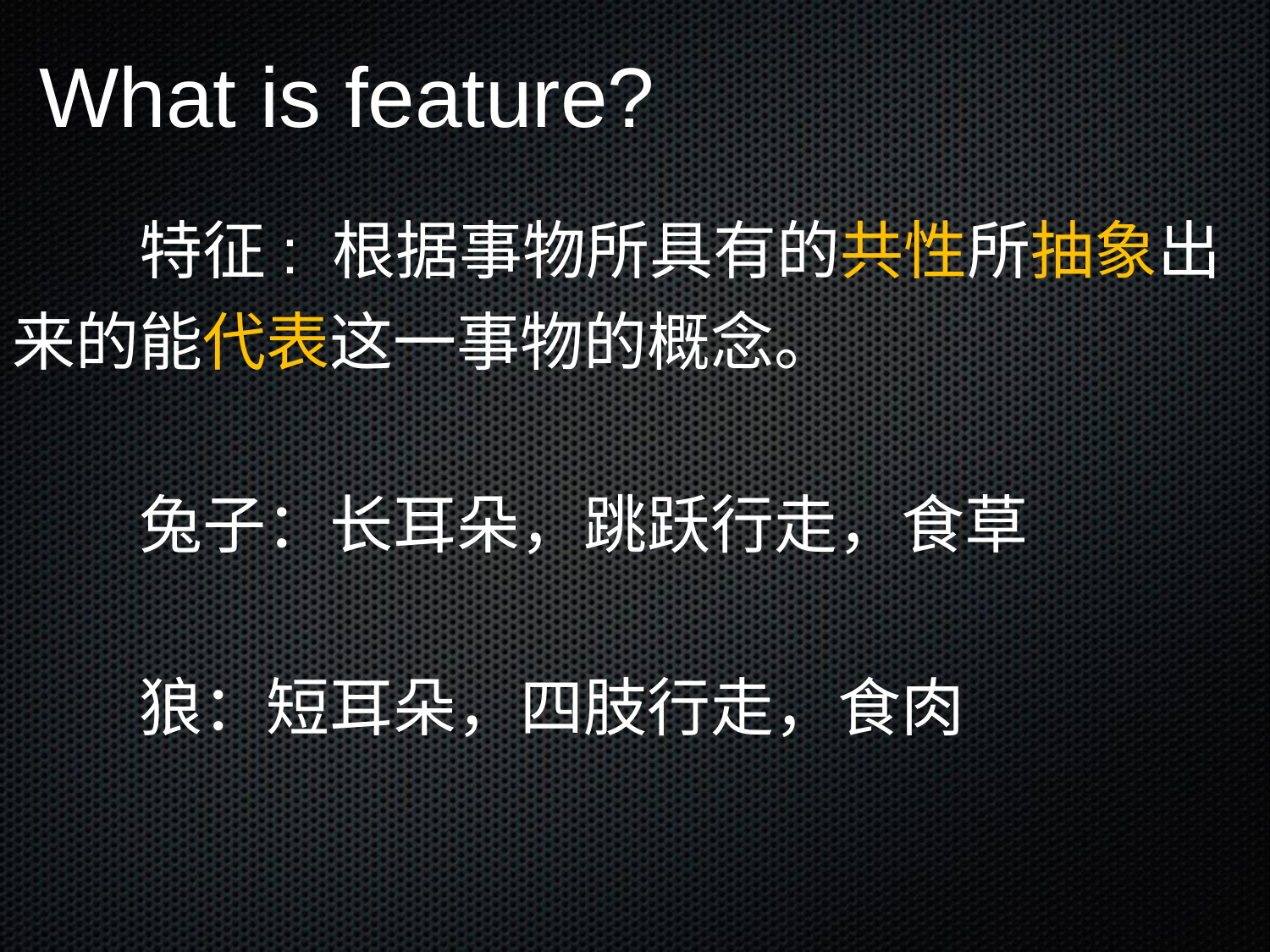

What is feature?
	特征: 根据事物所具有的共性所抽象出来的能代表这一事物的概念。

	兔子：长耳朵，跳跃行走，食草

	狼：短耳朵，四肢行走，食肉